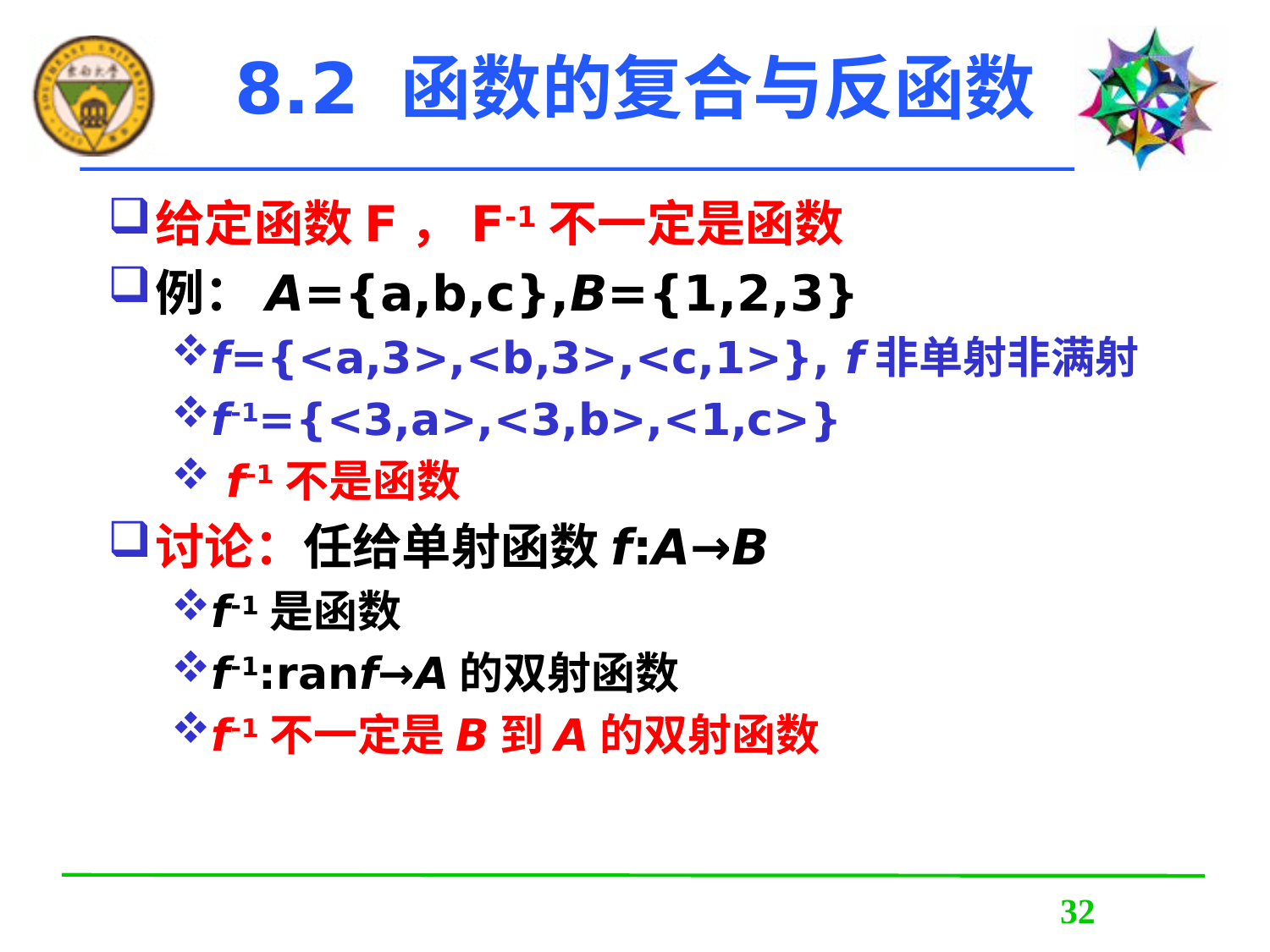

# 8.2 函数的复合与反函数
给定函数F，F-1不一定是函数
例：A={a,b,c},B={1,2,3}
f={<a,3>,<b,3>,<c,1>}, f非单射非满射
f-1={<3,a>,<3,b>,<1,c>}
 f-1不是函数
讨论：任给单射函数f:A→B
f-1是函数
f-1:ranf→A的双射函数
f-1不一定是B到A的双射函数